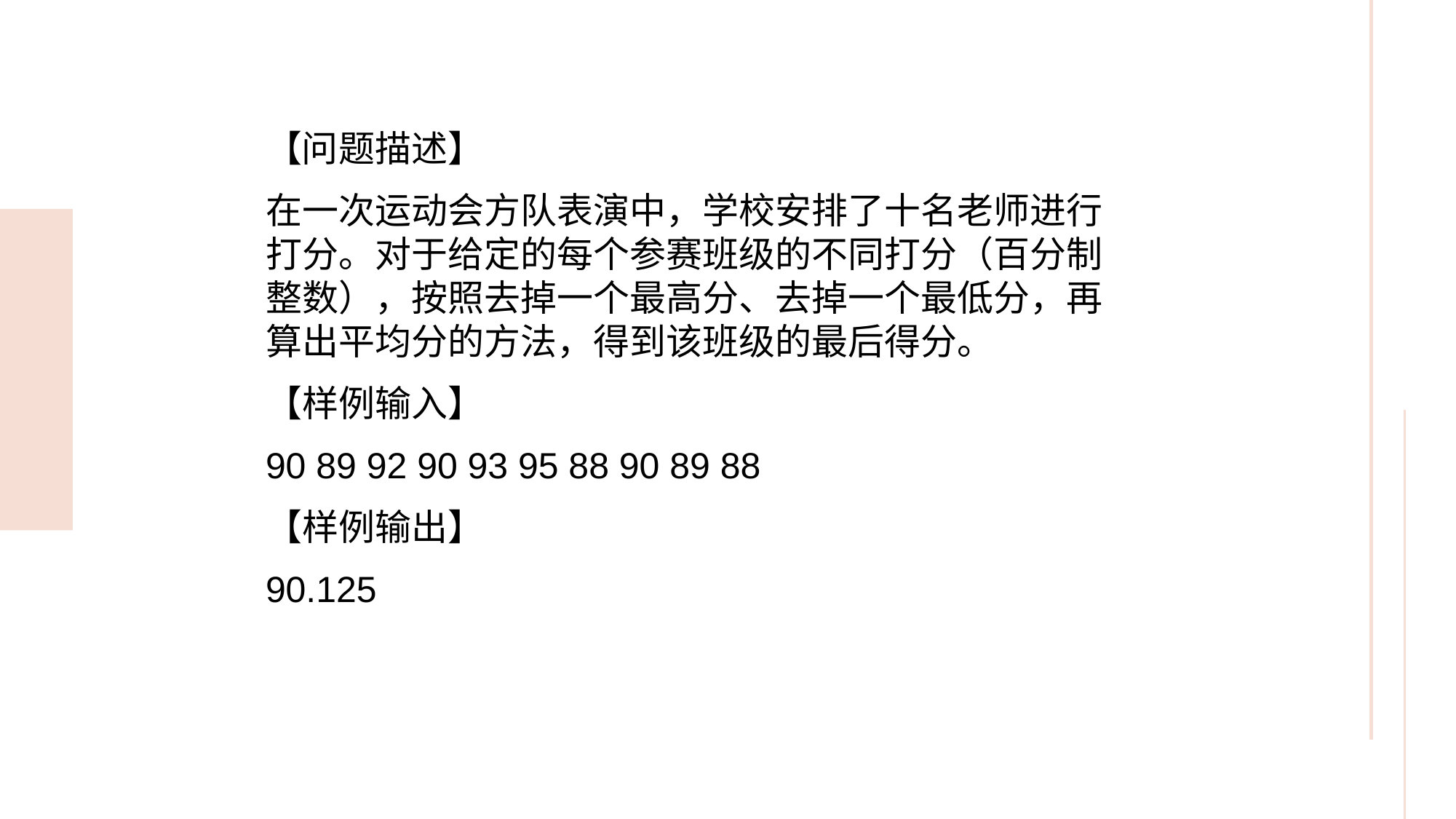

【问题描述】
在一次运动会方队表演中，学校安排了十名老师进行打分。对于给定的每个参赛班级的不同打分（百分制整数），按照去掉一个最高分、去掉一个最低分，再算出平均分的方法，得到该班级的最后得分。
【样例输入】
90 89 92 90 93 95 88 90 89 88
【样例输出】
90.125